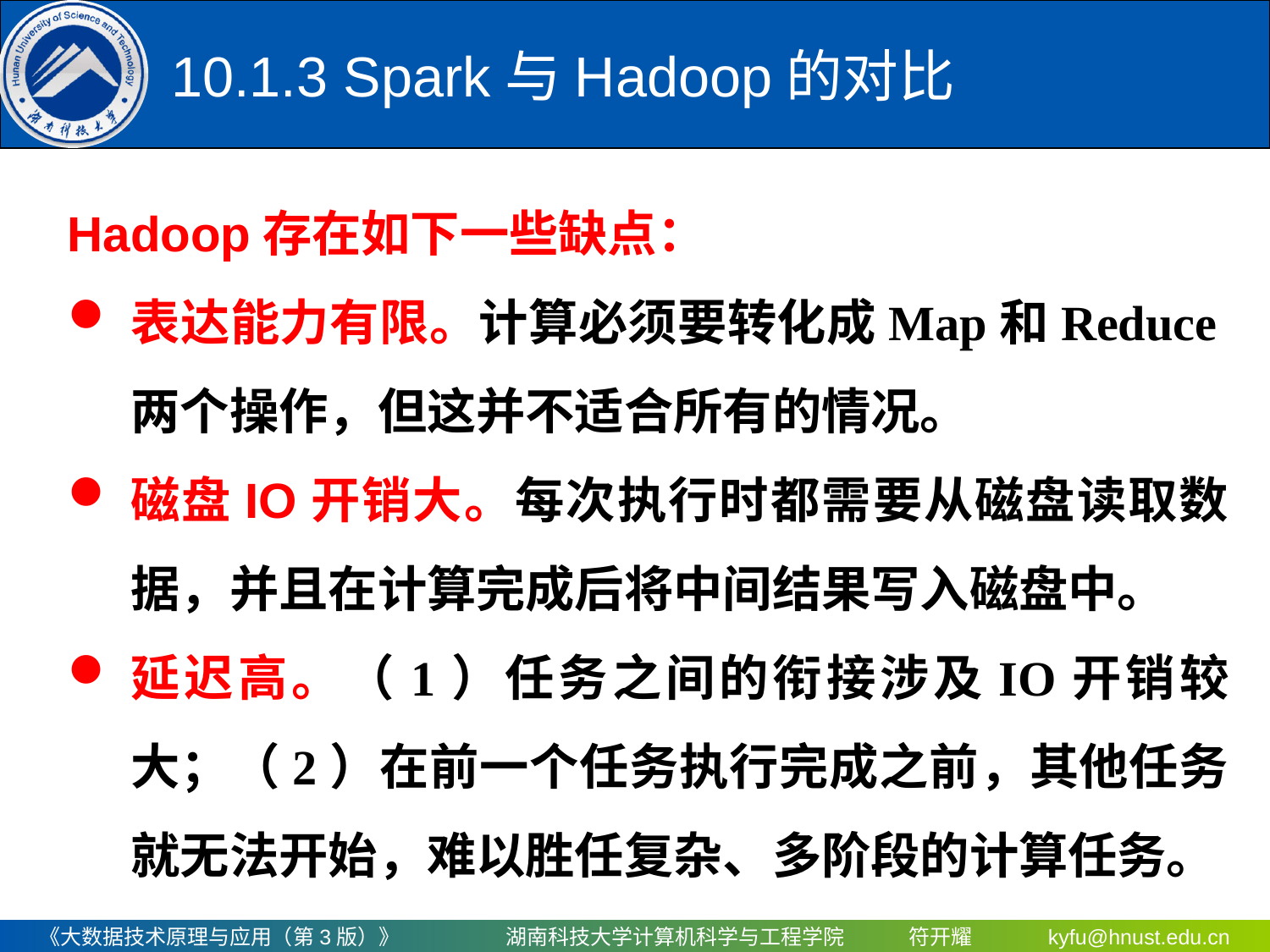

# 10.1.3 Spark与Hadoop的对比
Hadoop存在如下一些缺点：
表达能力有限。计算必须要转化成Map和Reduce两个操作，但这并不适合所有的情况。
磁盘IO开销大。每次执行时都需要从磁盘读取数据，并且在计算完成后将中间结果写入磁盘中。
延迟高。（1）任务之间的衔接涉及IO开销较大；（2）在前一个任务执行完成之前，其他任务就无法开始，难以胜任复杂、多阶段的计算任务。